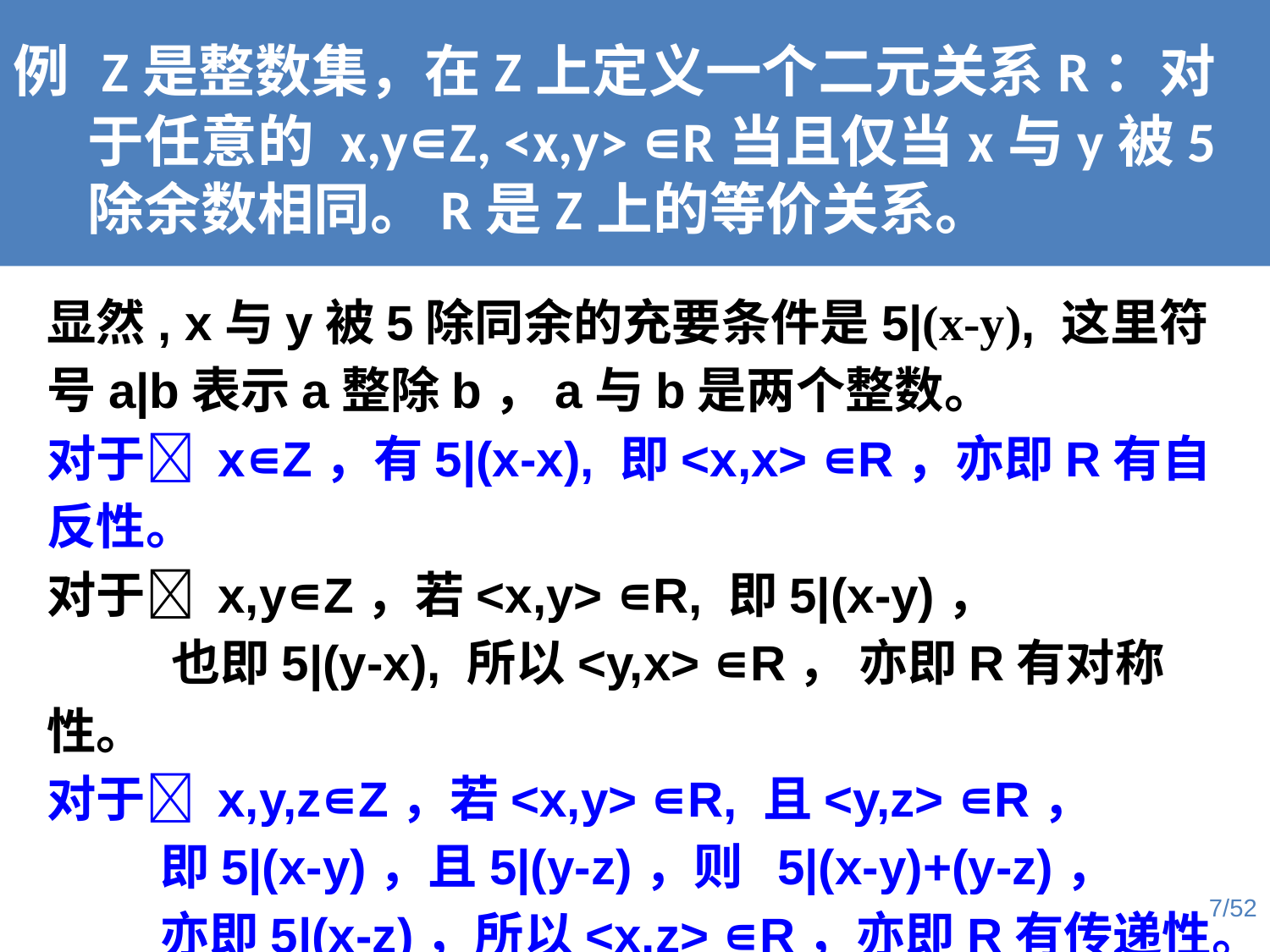

例 Z是整数集，在Z上定义一个二元关系R：对于任意的 x,y∊Z, <x,y> ∊R当且仅当x与y被5除余数相同。R是Z上的等价关系。
显然, x与y被5除同余的充要条件是5|(x-y), 这里符号a|b表示a整除b，a与b是两个整数。
对于∀ x∊Z，有5|(x-x), 即<x,x> ∊R，亦即R有自反性。
对于∀ x,y∊Z，若<x,y> ∊R, 即5|(x-y)，
          也即5|(y-x), 所以<y,x> ∊R， 亦即R有对称性。
对于∀ x,y,z∊Z，若<x,y> ∊R, 且<y,z> ∊R，
         即5|(x-y)，且5|(y-z)，则  5|(x-y)+(y-z)，
         亦即5|(x-z)，所以<x,z> ∊R，亦即R有传递性。
故R是A上的等价关系。
7/52